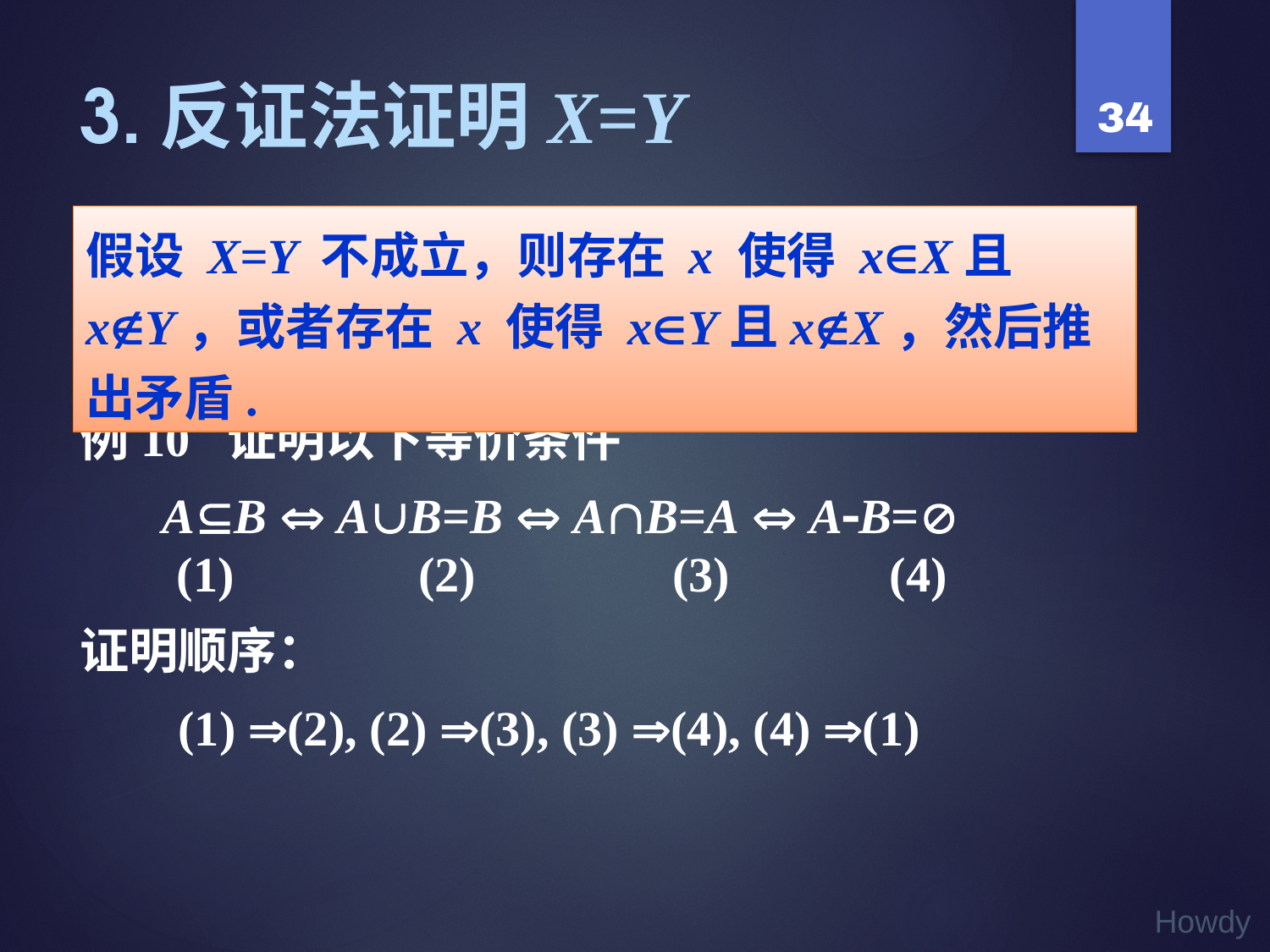

34
# 3.反证法证明X=Y
假设 X=Y 不成立，则存在 x 使得 x∈X且x∉Y，或者存在 x 使得 x∈Y且x∉X，然后推出矛盾.
例10  证明以下等价条件
      A⊆B ⇔ A∪B=B ⇔ A∩B=A ⇔ A−B=∅
    (1)               (2)                (3)             (4)
证明顺序：
        (1) ⇒(2), (2) ⇒(3), (3) ⇒(4), (4) ⇒(1)